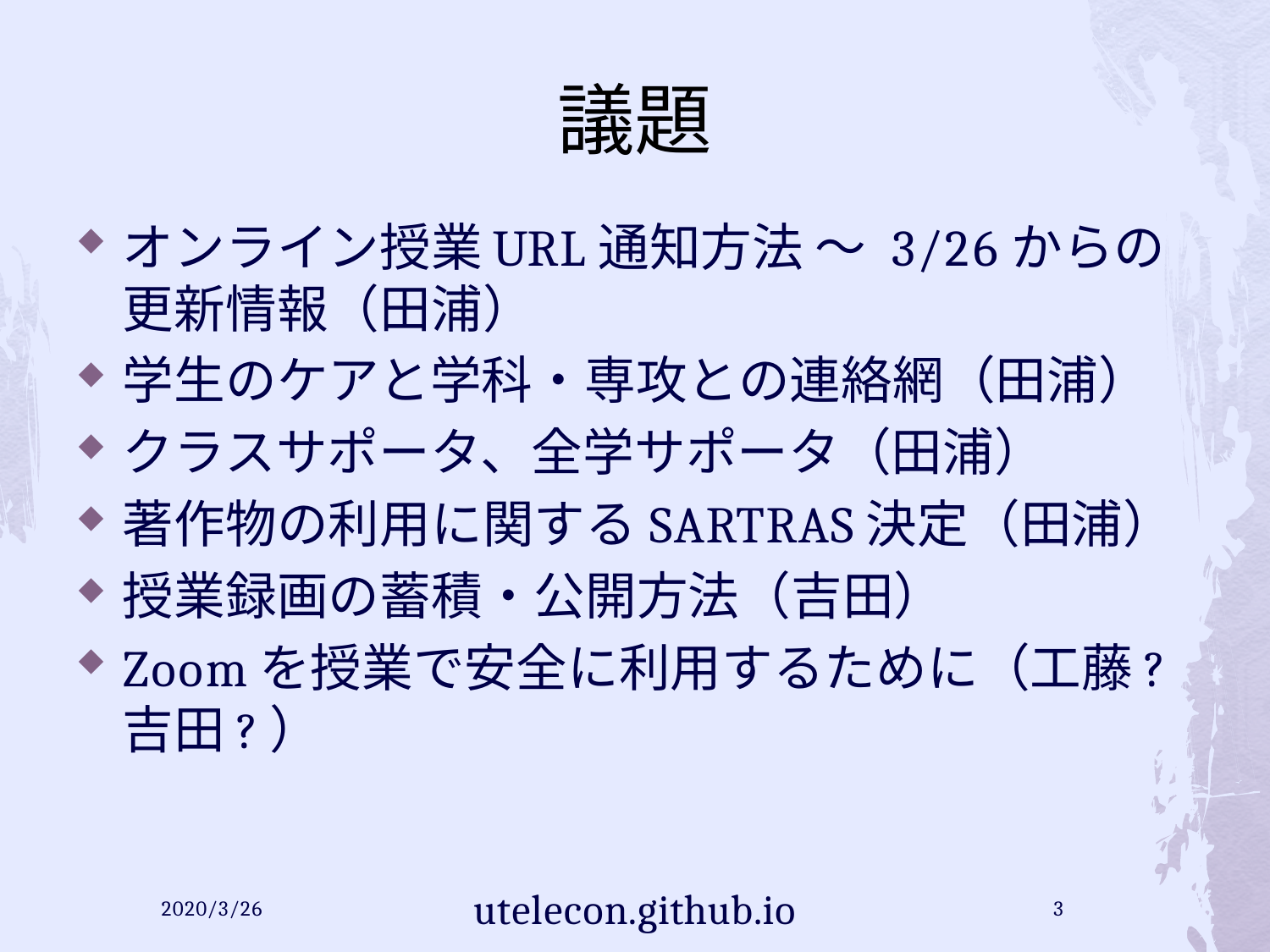

# 議題
オンライン授業URL通知方法 ～ 3/26からの更新情報（田浦）
学生のケアと学科・専攻との連絡網（田浦）
クラスサポータ、全学サポータ（田浦）
著作物の利用に関するSARTRAS決定（田浦）
授業録画の蓄積・公開方法（吉田）
Zoomを授業で安全に利用するために（工藤? 吉田?）
2020/3/26
utelecon.github.io
3